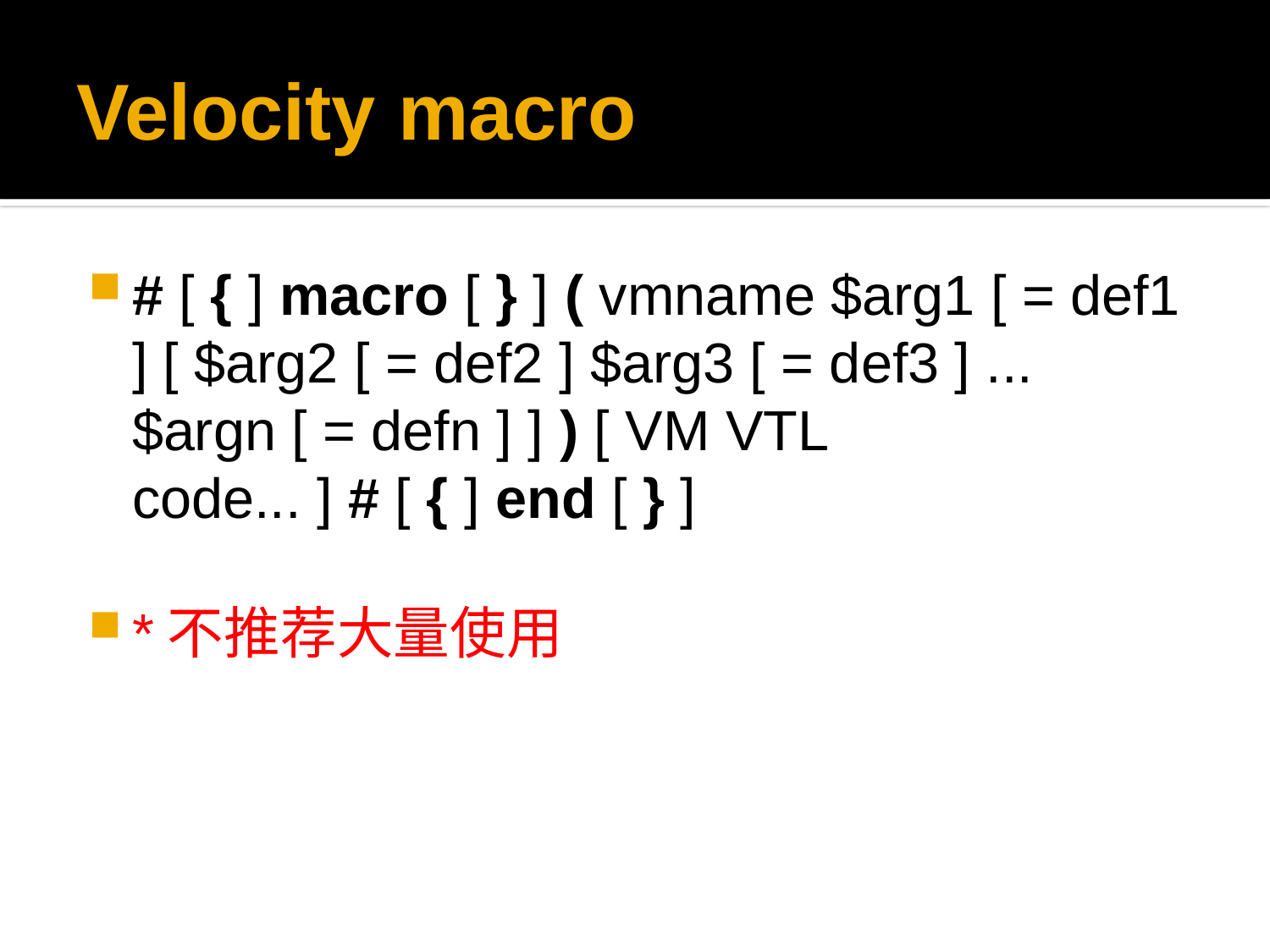

# Velocity macro
# [ { ] macro [ } ] ( vmname $arg1 [ = def1 ] [ $arg2 [ = def2 ] $arg3 [ = def3 ] ... $argn [ = defn ] ] ) [ VM VTL code... ] # [ { ] end [ } ]

*不推荐大量使用